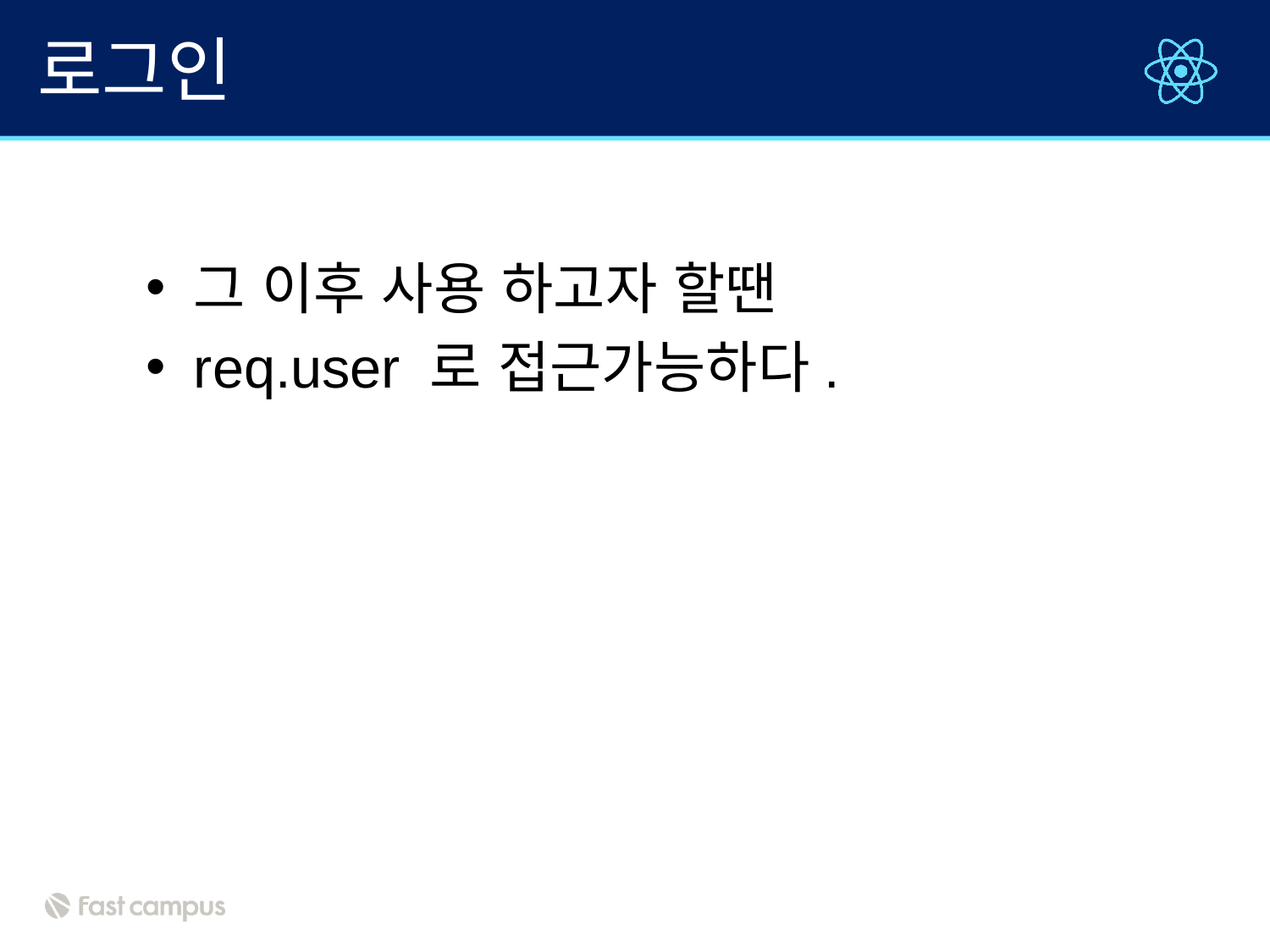

# 로그인
그 이후 사용 하고자 할땐
req.user 로 접근가능하다.